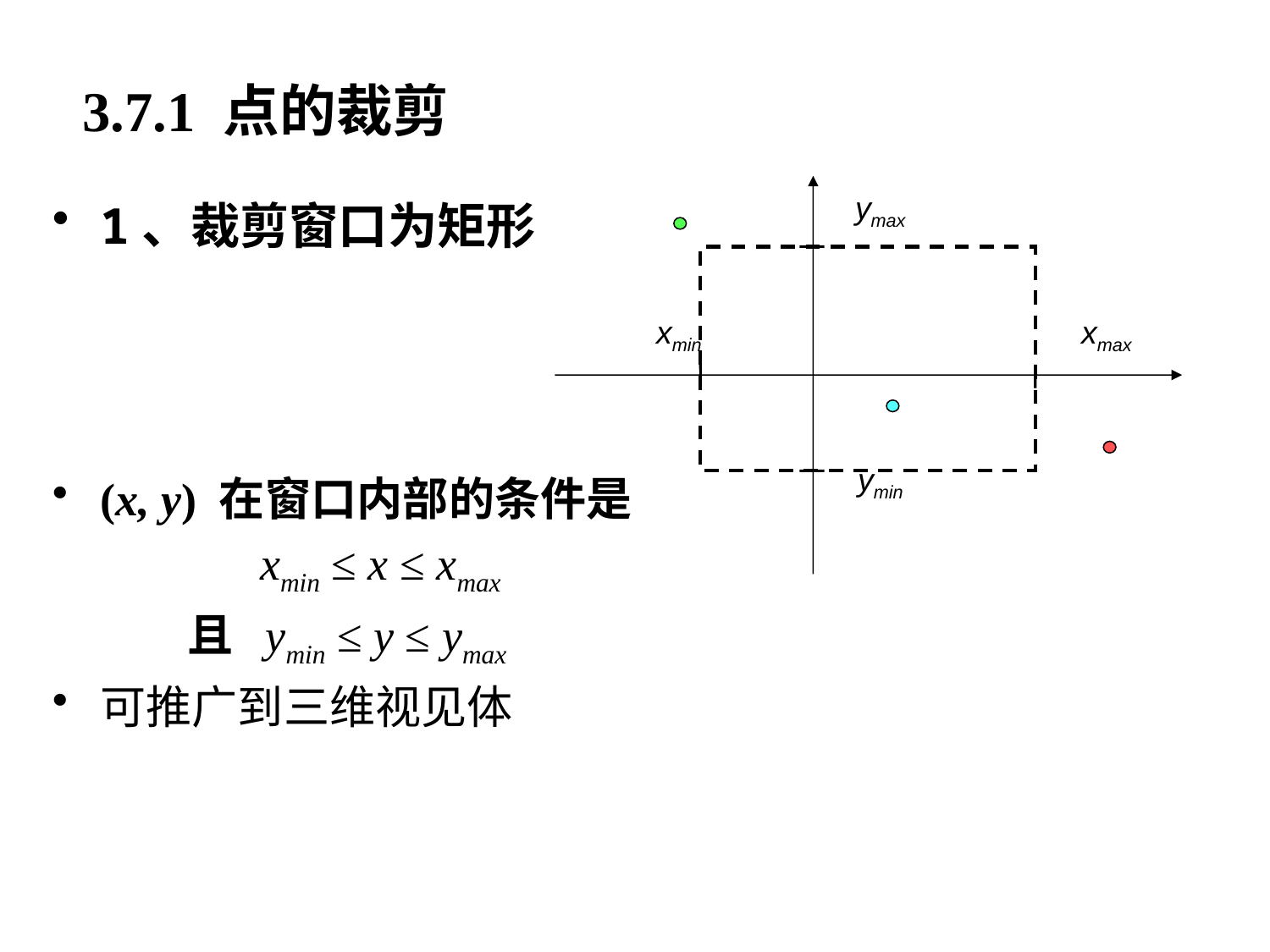

# 3.7.1 点的裁剪

ymax

xmin
xmax

ymin

1、裁剪窗口为矩形

(x, y) 在窗口内部的条件是
 	              xmin ≤ x ≤ xmax
            且  ymin ≤ y ≤ ymax
可推广到三维视见体